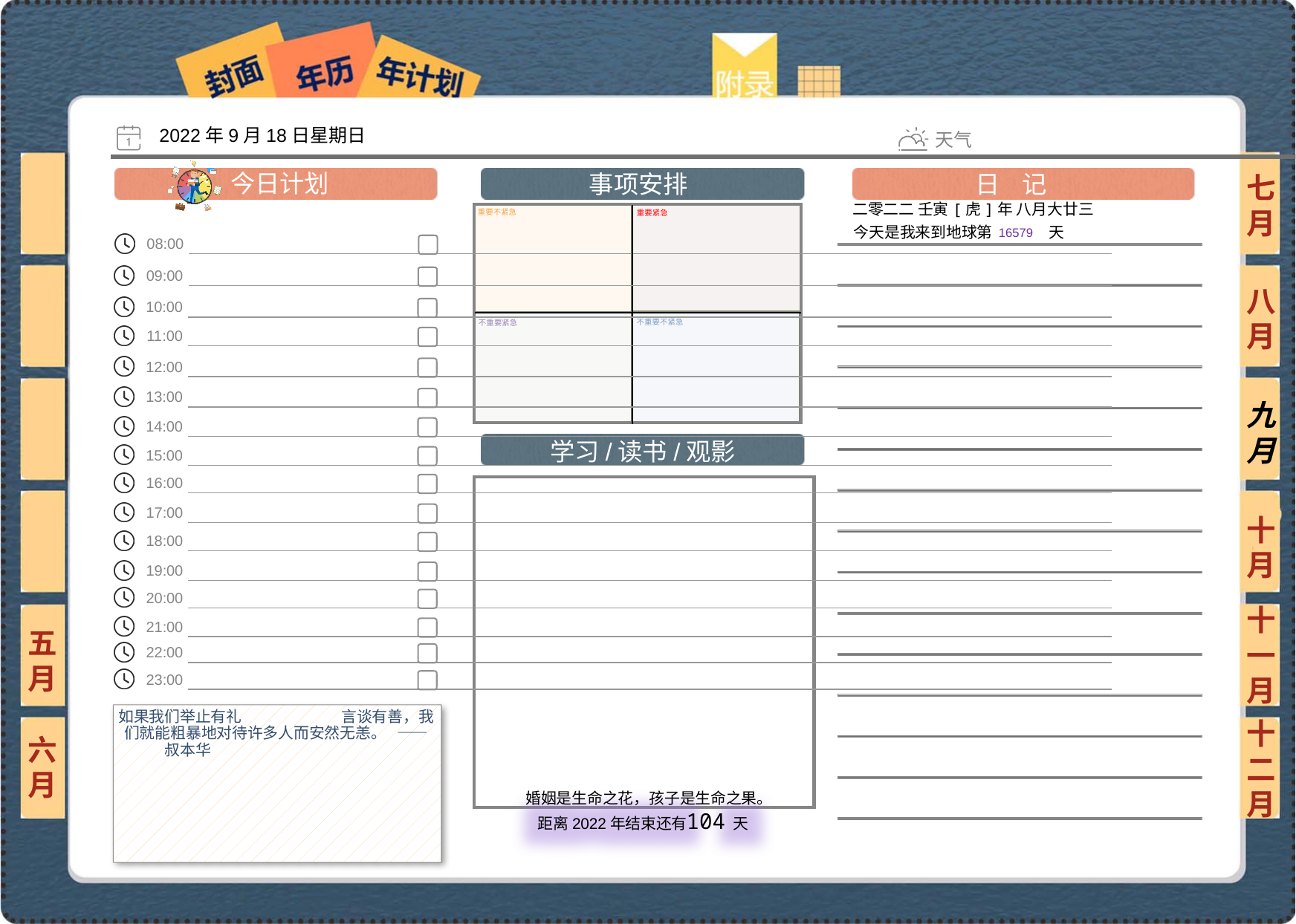

2022年9月18日星期日
七月
二零二二 壬寅[虎]年 八月大廿三
16579
八月
九月
十月
十一月
五月
如果我们举止有礼	言谈有善，我们就能粗暴地对待许多人而安然无恙。   —— 叔本华

六月
十二月
104
 婚姻是生命之花，孩子是生命之果。